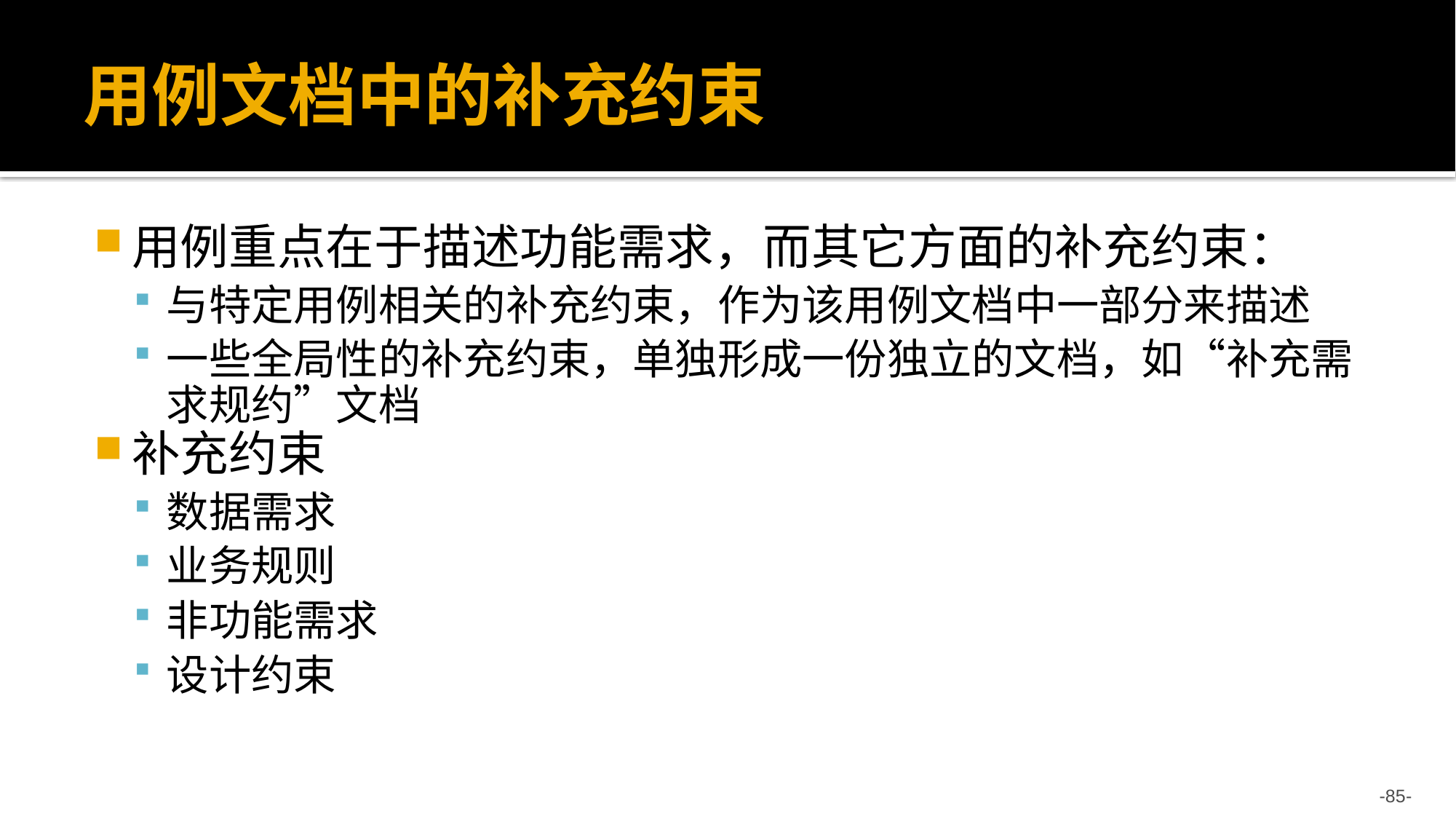

# 用例文档中的补充约束
用例重点在于描述功能需求，而其它方面的补充约束：
与特定用例相关的补充约束，作为该用例文档中一部分来描述
一些全局性的补充约束，单独形成一份独立的文档，如“补充需求规约”文档
补充约束
数据需求
业务规则
非功能需求
设计约束
-85-